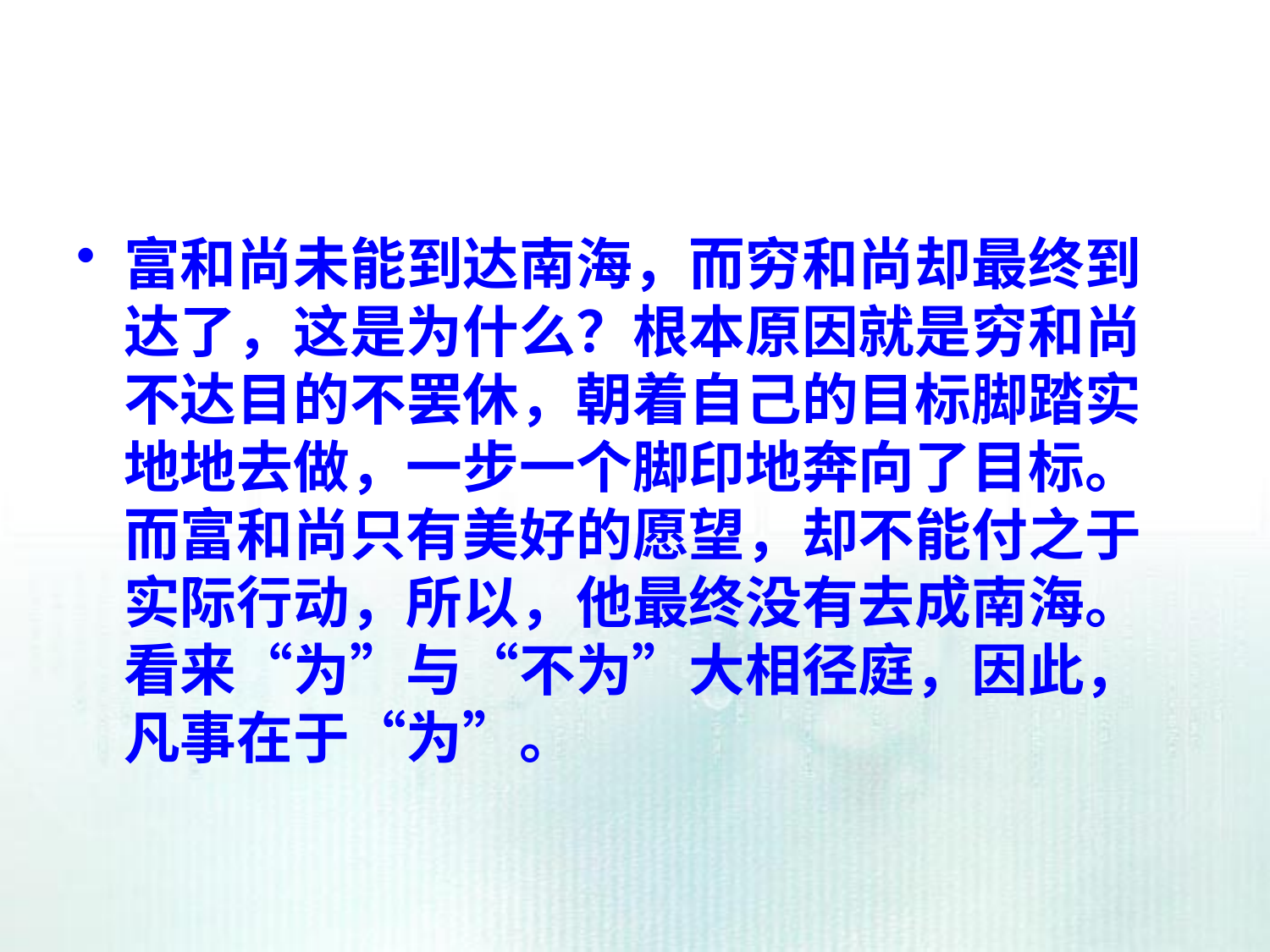

#
富和尚未能到达南海，而穷和尚却最终到达了，这是为什么？根本原因就是穷和尚不达目的不罢休，朝着自己的目标脚踏实地地去做，一步一个脚印地奔向了目标。而富和尚只有美好的愿望，却不能付之于实际行动，所以，他最终没有去成南海。看来“为”与“不为”大相径庭，因此，凡事在于“为”。